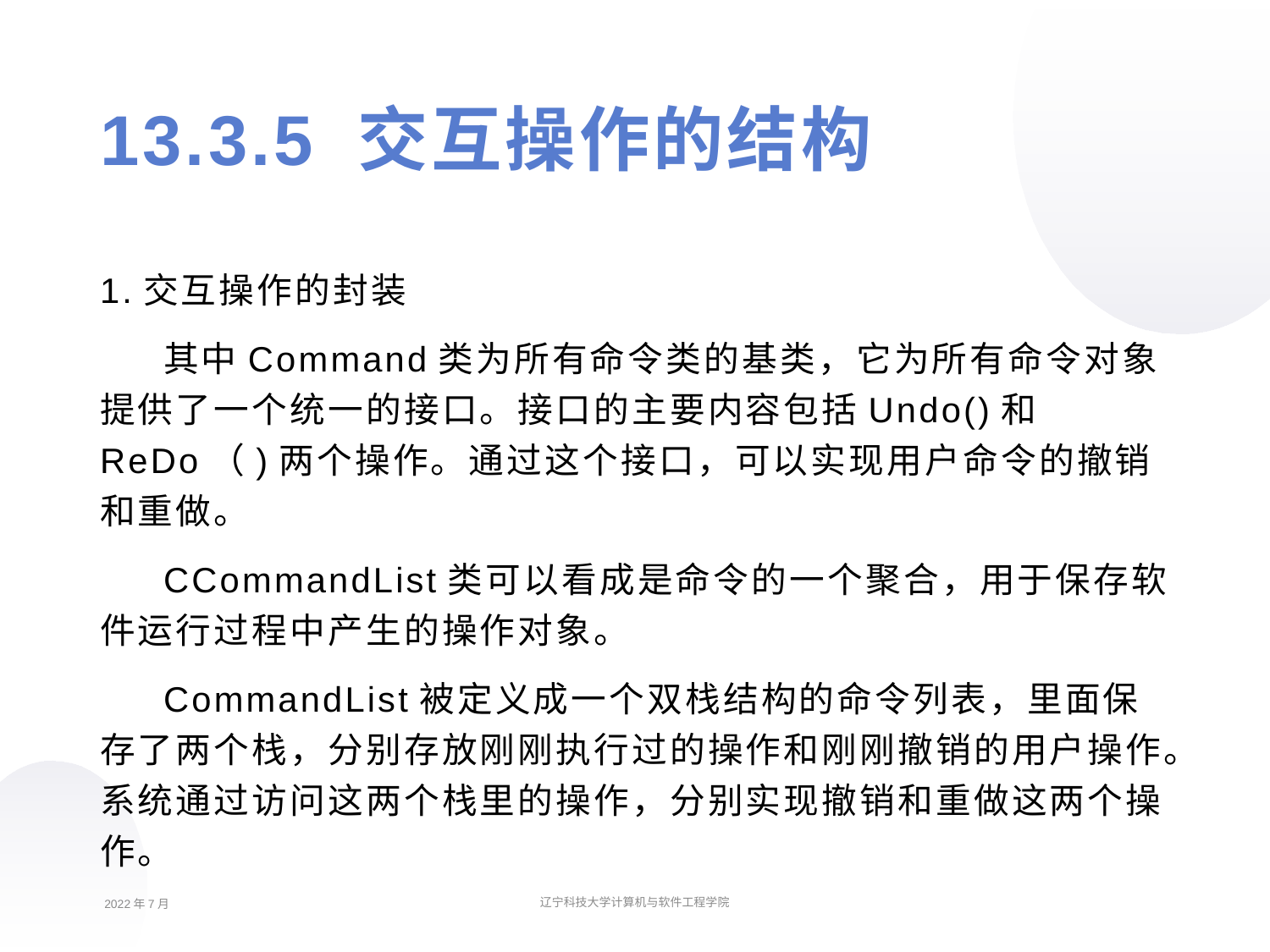

13.3.5 交互操作的结构
1.交互操作的封装
其中Command类为所有命令类的基类，它为所有命令对象提供了一个统一的接口。接口的主要内容包括Undo()和ReDo（)两个操作。通过这个接口，可以实现用户命令的撤销和重做。
CCommandList类可以看成是命令的一个聚合，用于保存软件运行过程中产生的操作对象。
CommandList被定义成一个双栈结构的命令列表，里面保存了两个栈，分别存放刚刚执行过的操作和刚刚撤销的用户操作。系统通过访问这两个栈里的操作，分别实现撤销和重做这两个操作。

2022年7月
辽宁科技大学计算机与软件工程学院
62